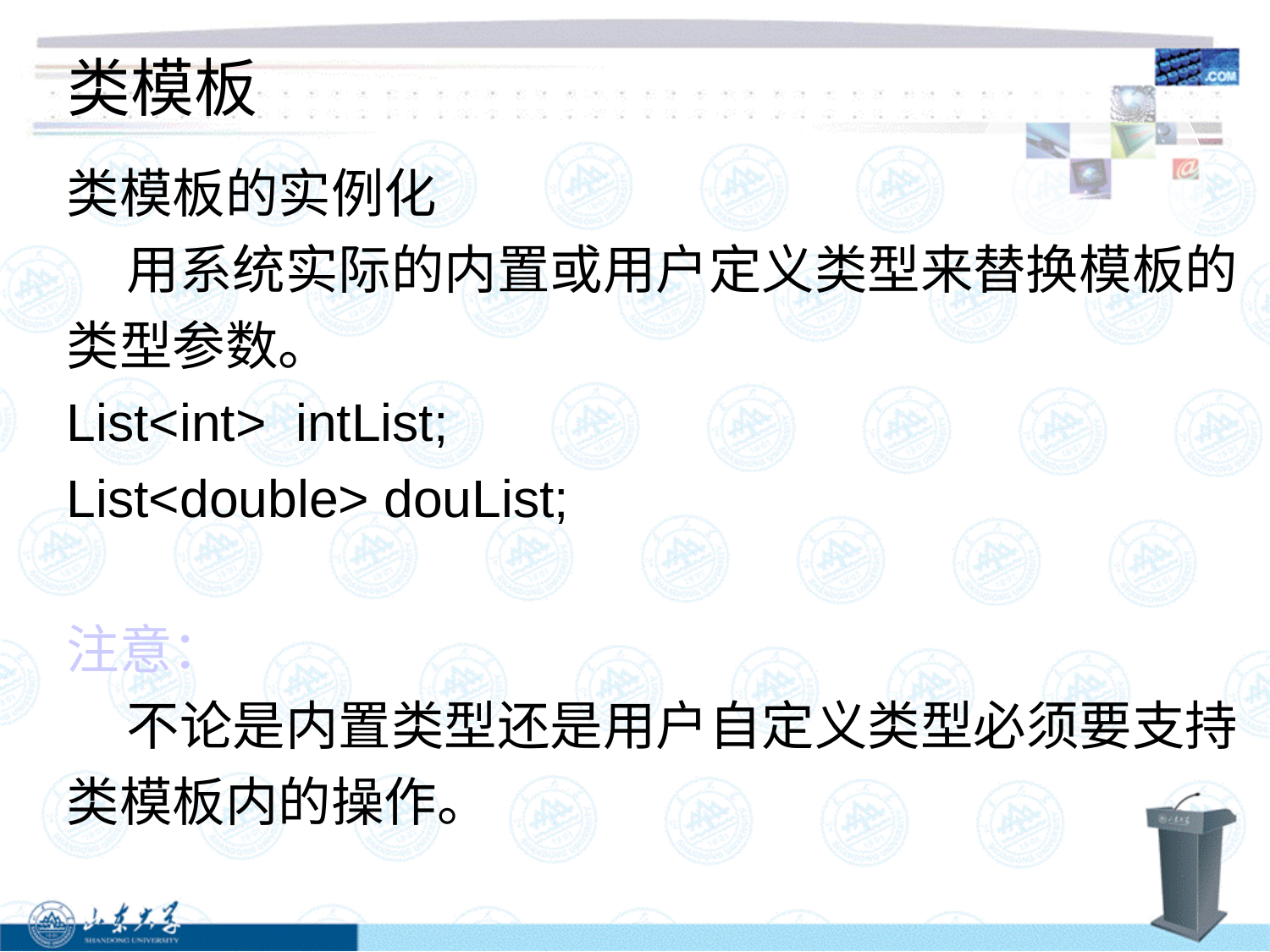

类模板
类模板的实例化
    用系统实际的内置或用户定义类型来替换模板的类型参数。
List<int>  intList;
List<double> douList;

注意：
    不论是内置类型还是用户自定义类型必须要支持类模板内的操作。